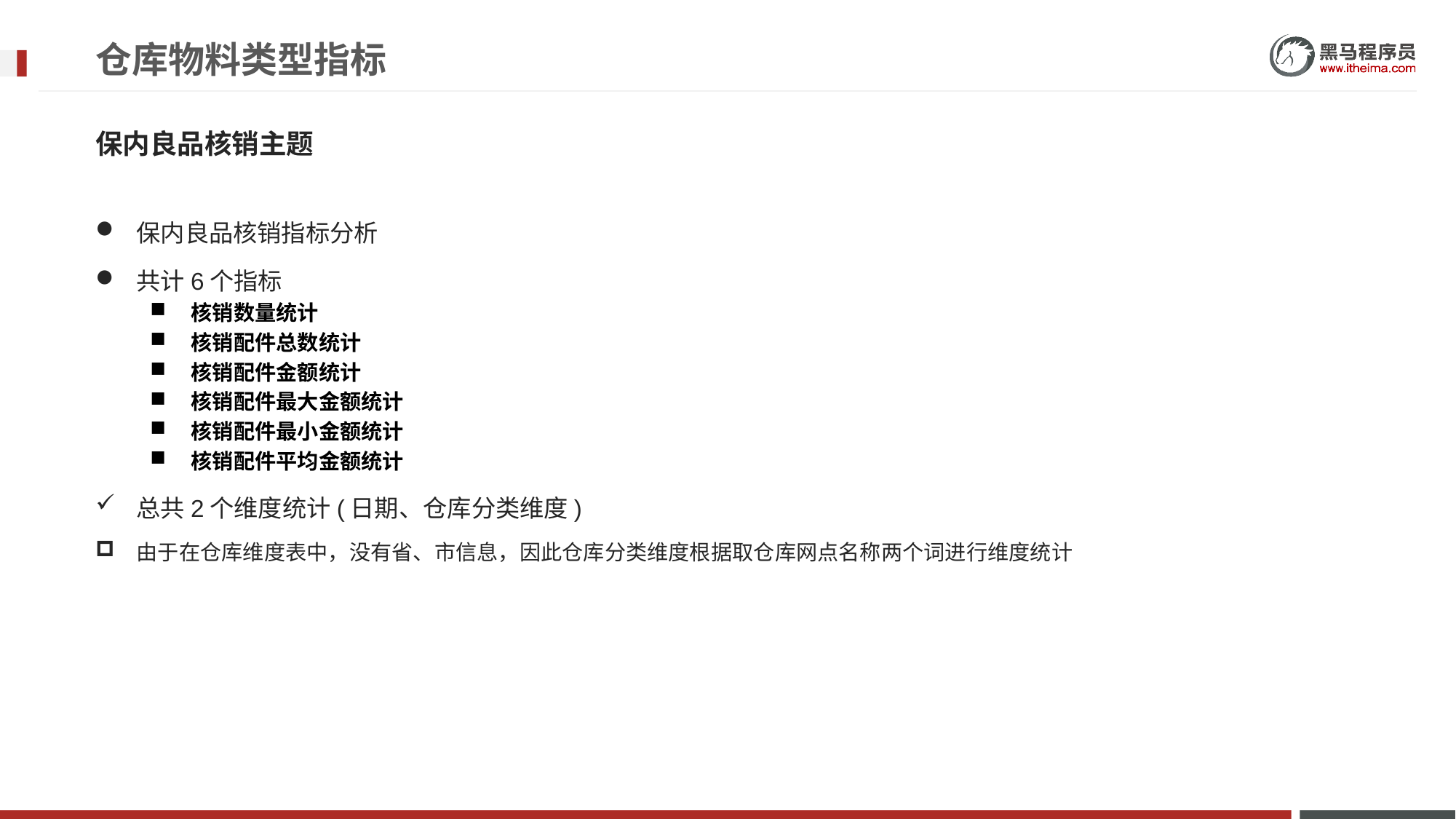

# 仓库物料类型指标
保内良品核销主题
保内良品核销指标分析
共计6个指标
核销数量统计
核销配件总数统计
核销配件金额统计
核销配件最大金额统计
核销配件最小金额统计
核销配件平均金额统计
总共2个维度统计(日期、仓库分类维度)
由于在仓库维度表中，没有省、市信息，因此仓库分类维度根据取仓库网点名称两个词进行维度统计